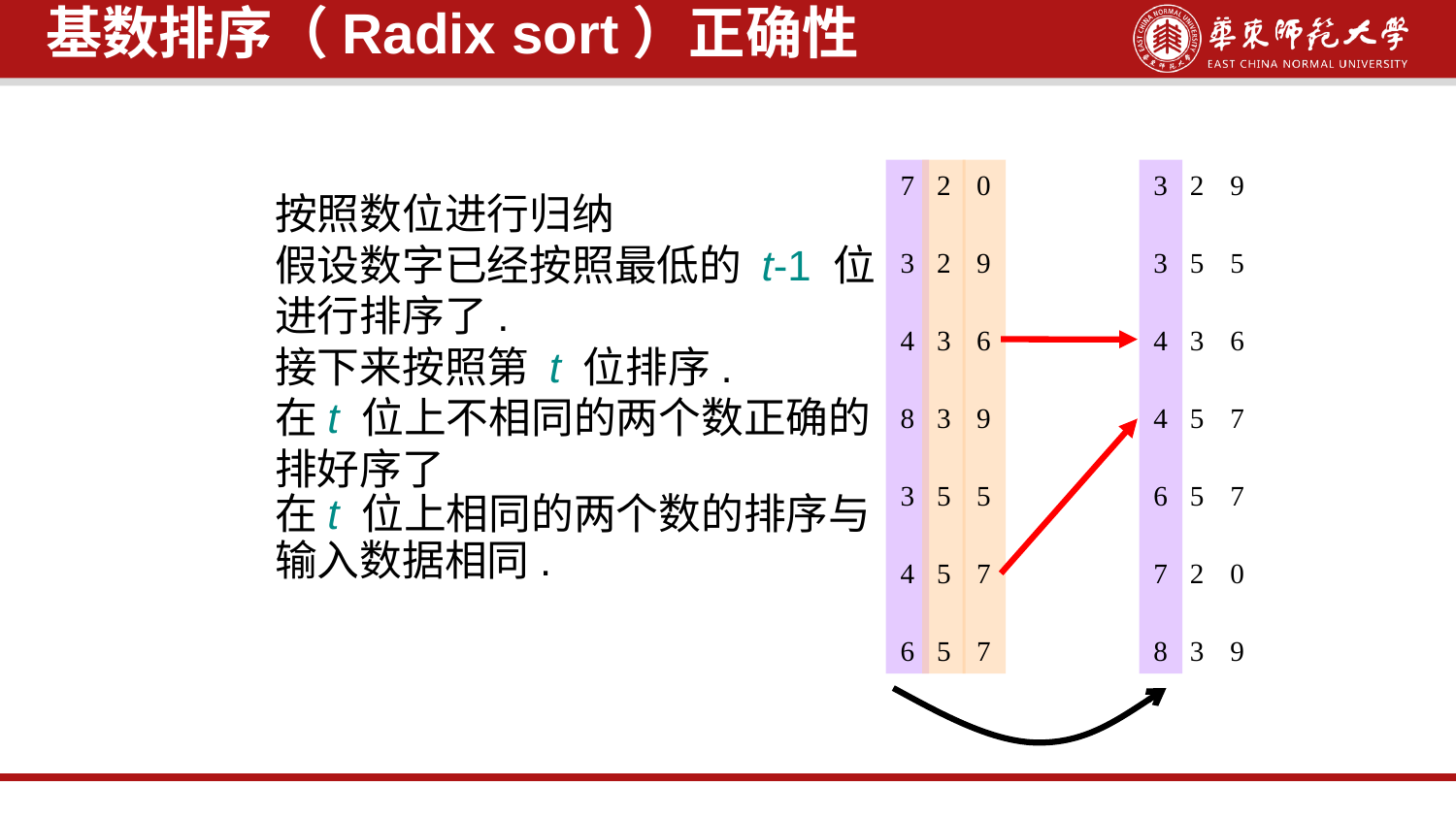

基数排序（Radix sort）正确性
7

3

4

8

3

4

6
3

3

4

4

6

7

8
2

5

3

5

5

2

3
9

5

6

7

7

0

9

2

2

3

3

5

5

5
0

9

6

9

5

7

7

按照数位进行归纳
假设数字已经按照最低的 t-1 位进行排序了.
接下来按照第 t 位排序.
在t 位上不相同的两个数正确的排好序了
在t 位上相同的两个数的排序与输入数据相同.